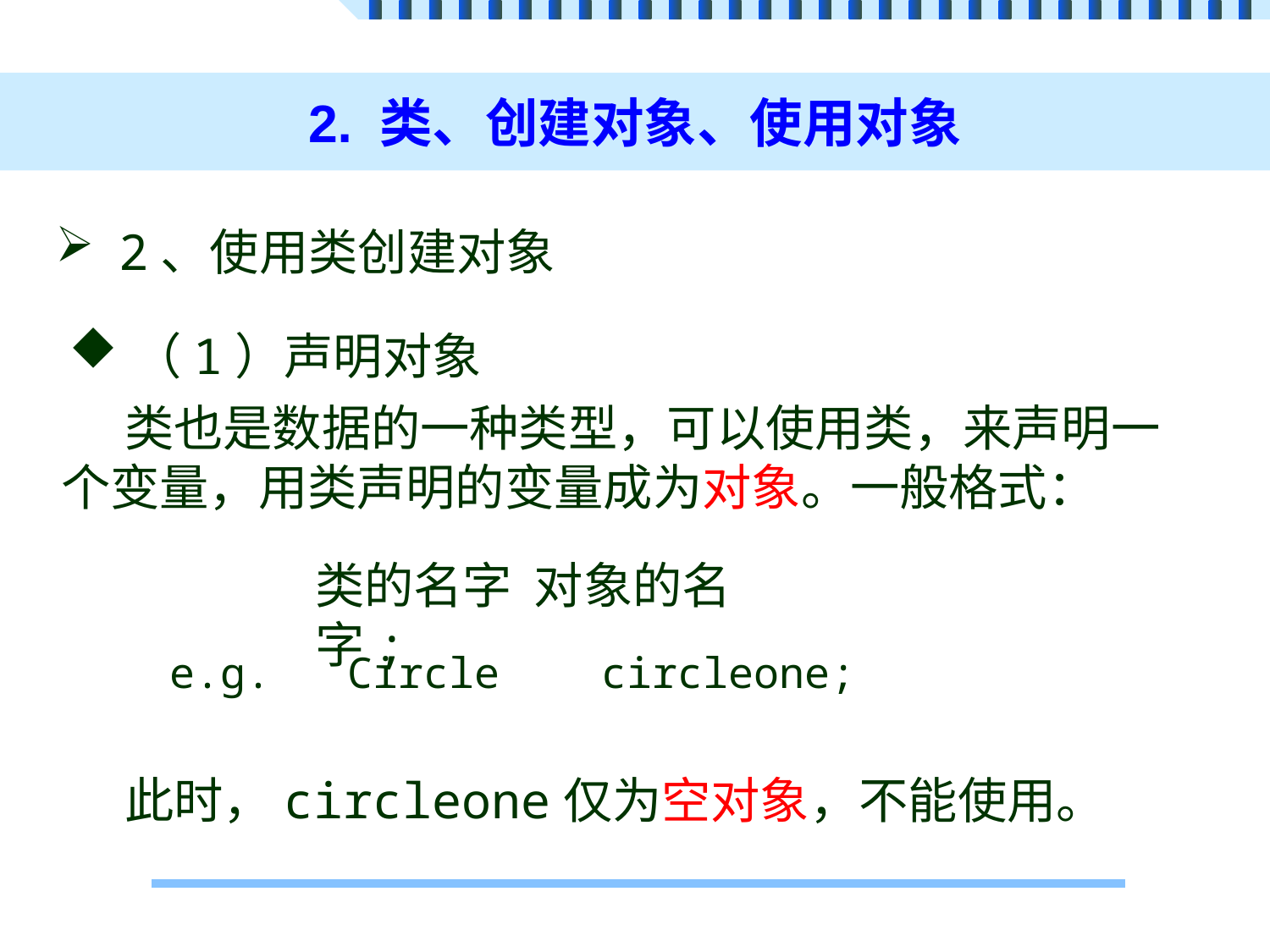

# 2. 类、创建对象、使用对象
2、使用类创建对象
（1）声明对象
类也是数据的一种类型，可以使用类，来声明一个变量，用类声明的变量成为对象。一般格式：
类的名字  对象的名字;
e.g.   Circle    circleone;
此时，circleone仅为空对象，不能使用。